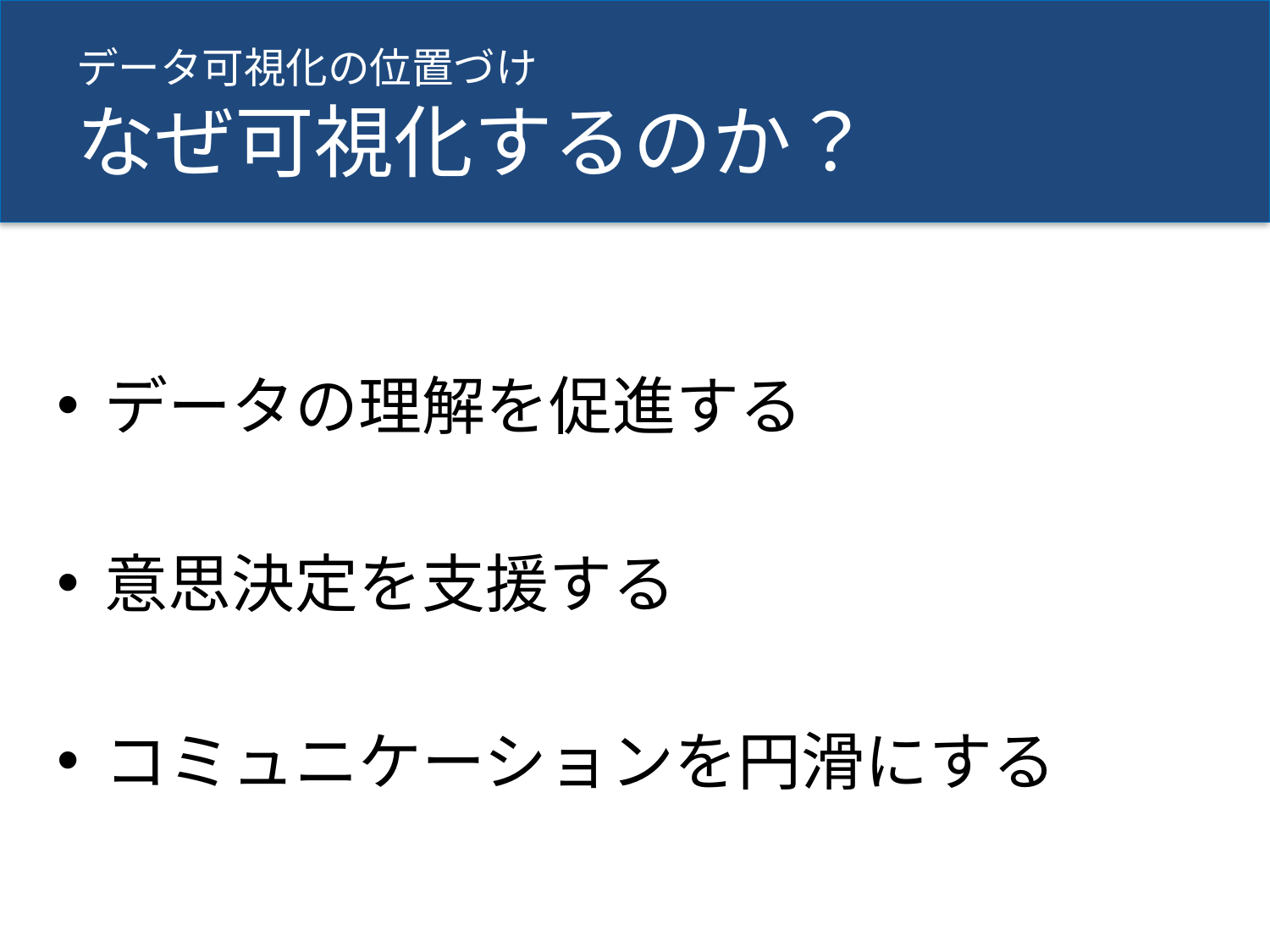

# データ可視化の位置づけ なぜ可視化するのか？
データの理解を促進する

意思決定を支援する

コミュニケーションを円滑にする